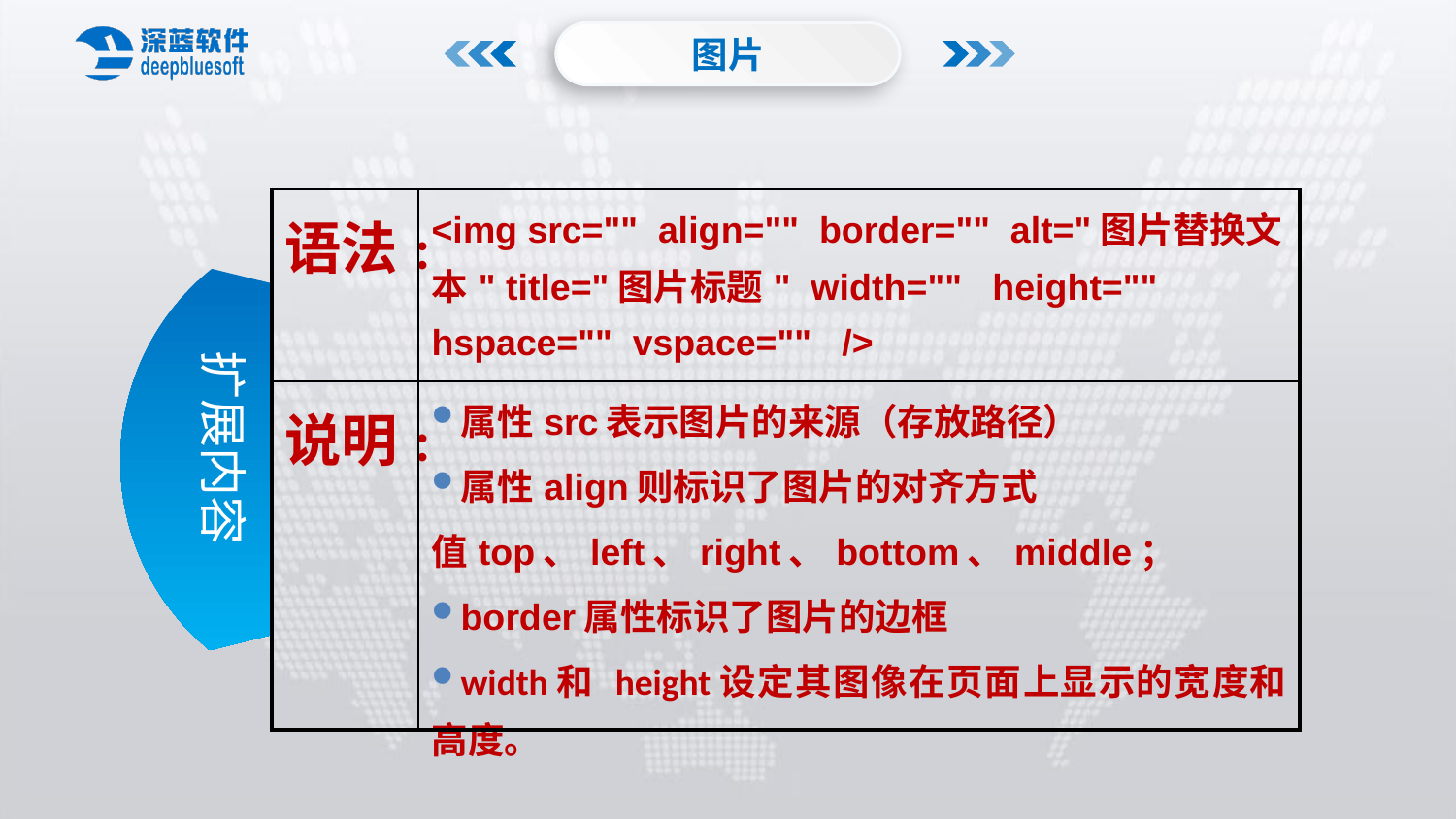

图片

| 语法: | <img src="" align="" border="" alt="图片替换文本" title="图片标题" width="" height="" hspace="" vspace="" /> |
| --- | --- |
| 说明: | 属性src表示图片的来源（存放路径） 属性align则标识了图片的对齐方式 值top、left、right、bottom、middle； border属性标识了图片的边框 width和 height设定其图像在页面上显示的宽度和高度。 |

扩展内容